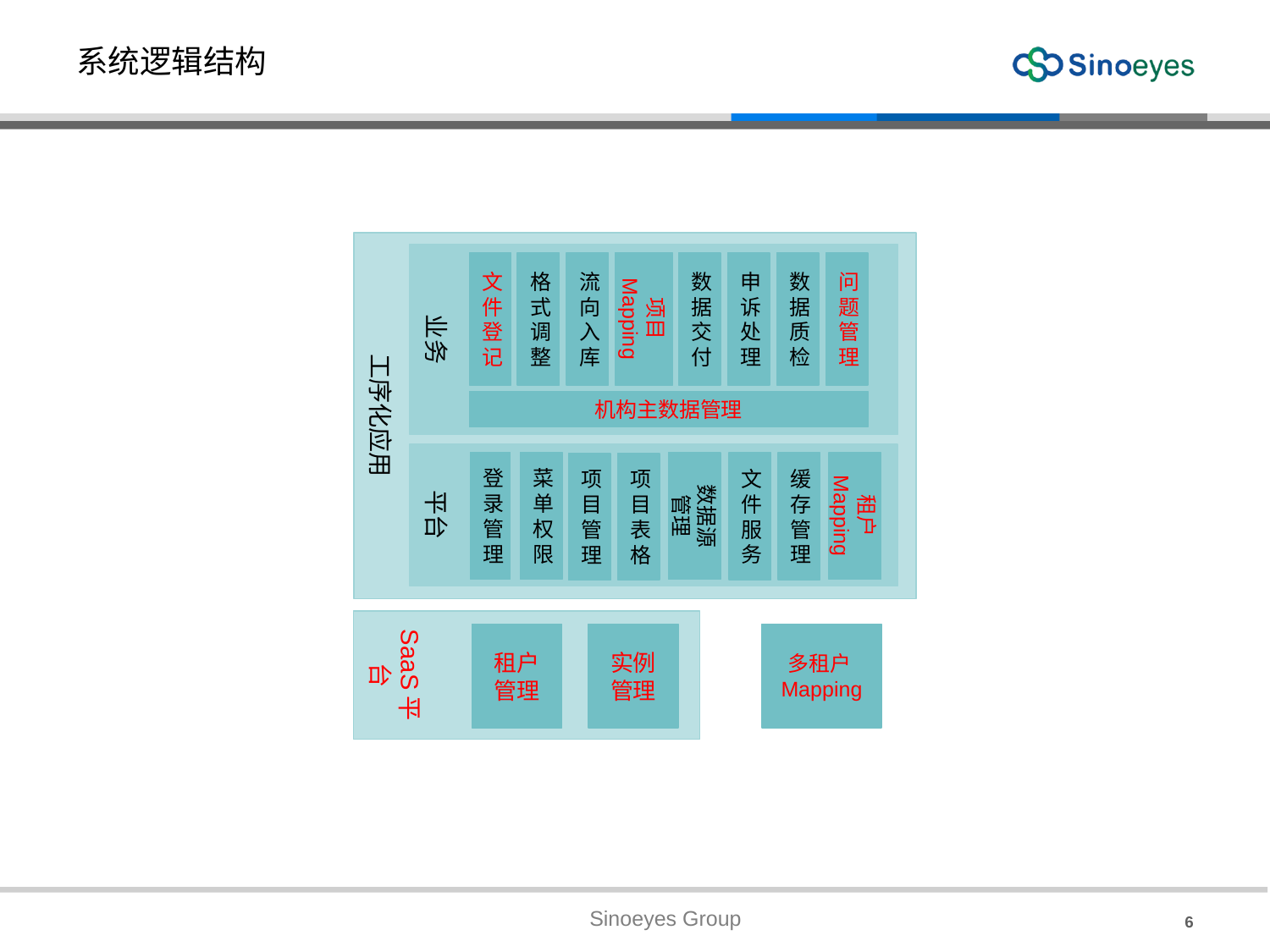

# 系统逻辑结构
工序化应用
业务
文件登记
格式调整
流向入库
项目
Mapping
数据交付
申诉处理
数据质检
问题管理
机构主数据管理
平台
登录管理
菜单权限
文件服务
缓存管理
租户
Mapping
数据源
管理
项目管理
项目表格
SaaS平台
租户管理
实例管理
多租户Mapping
6